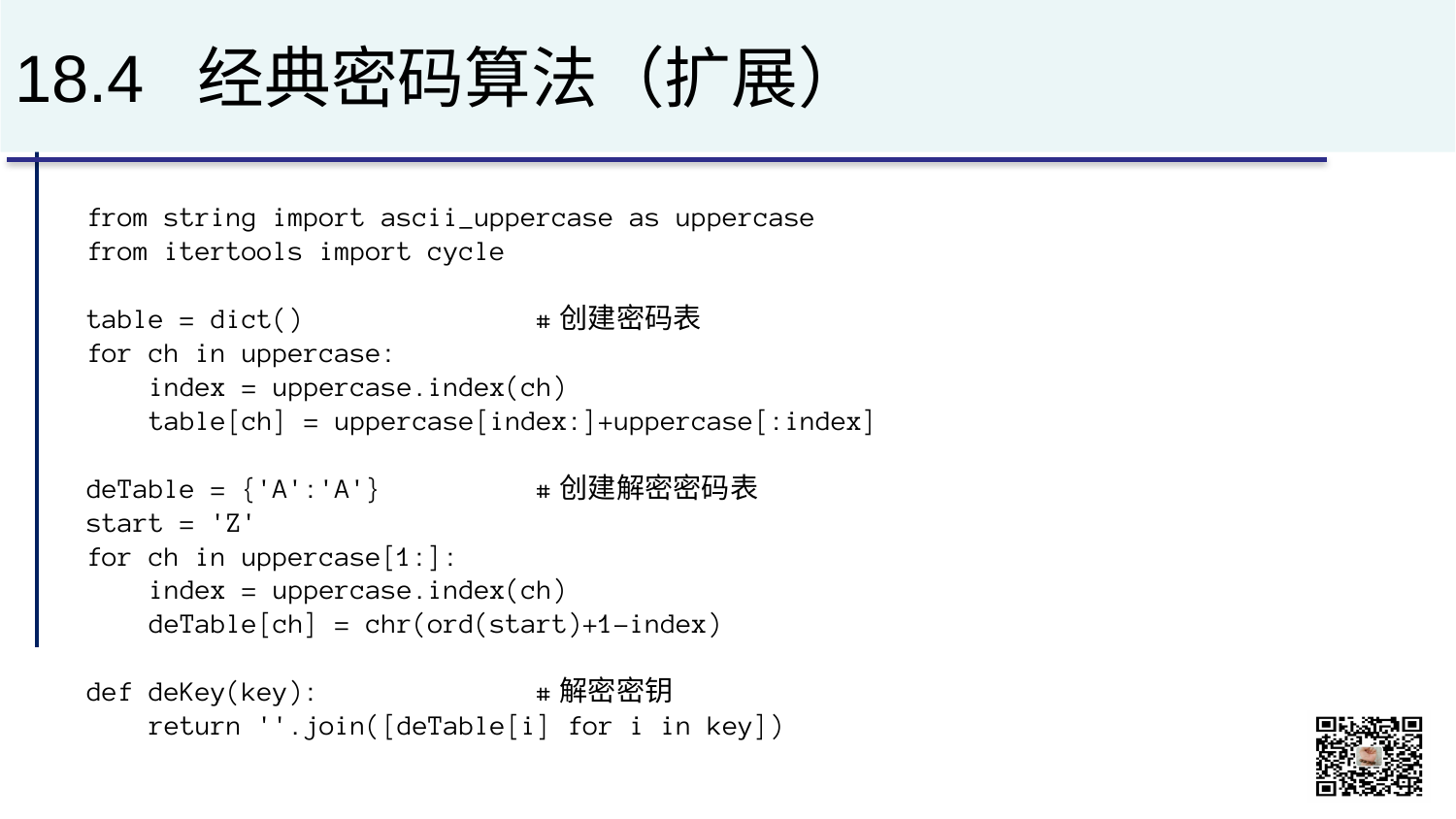

# 18.4  经典密码算法（扩展）
from string import ascii_uppercase as uppercase
from itertools import cycle

table = dict()               #创建密码表
for ch in uppercase:
    index = uppercase.index(ch)
    table[ch] = uppercase[index:]+uppercase[:index]

deTable = {'A':'A'}          #创建解密密码表
start = 'Z'
for ch in uppercase[1:]:
    index = uppercase.index(ch)
    deTable[ch] = chr(ord(start)+1-index)

def deKey(key):              #解密密钥
    return ''.join([deTable[i] for i in key])